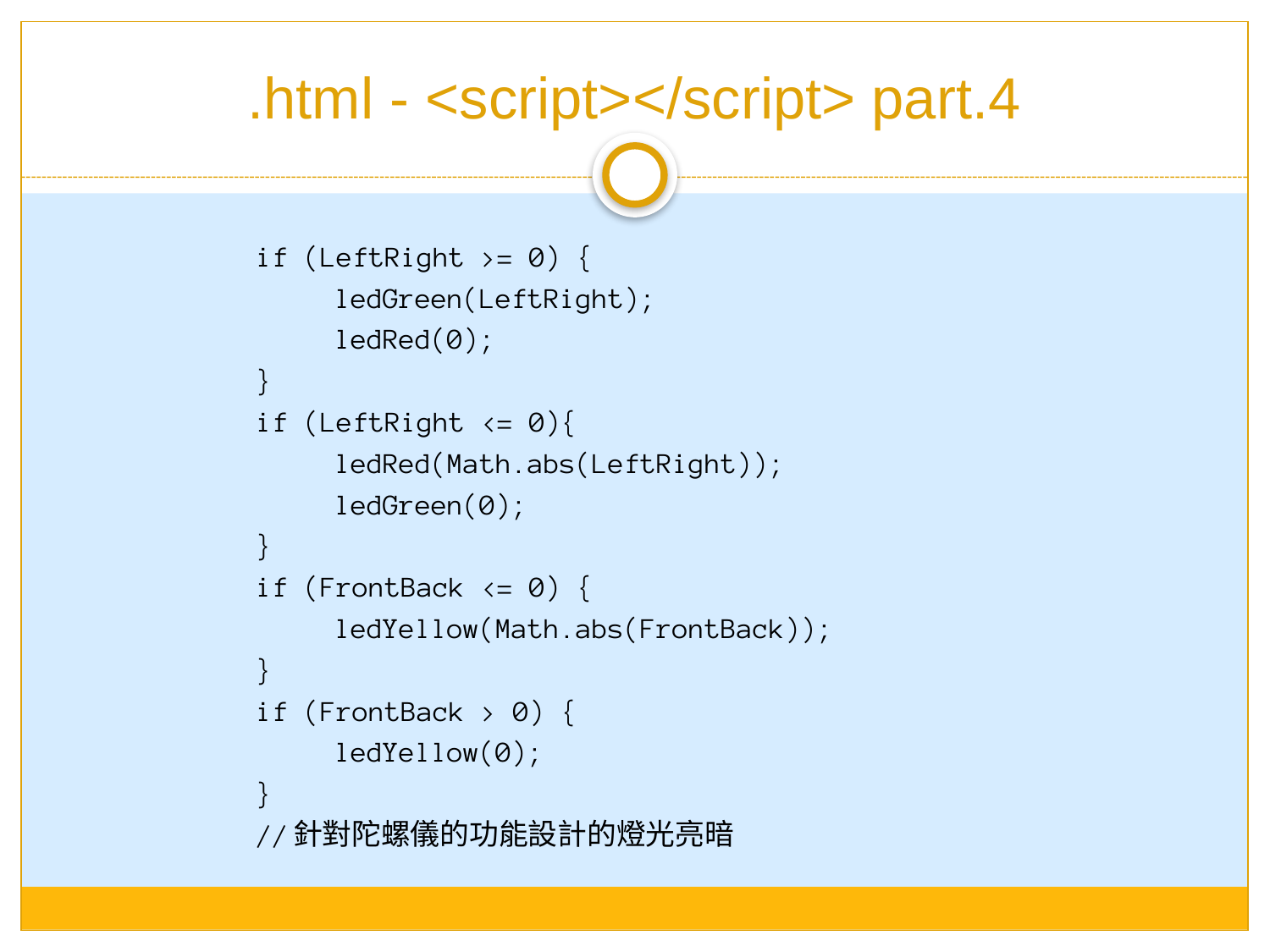

# .html - <script></script> part.4
if (LeftRight >= 0) {
	ledGreen(LeftRight);
	ledRed(0);
}
if (LeftRight <= 0){
	ledRed(Math.abs(LeftRight));
	ledGreen(0);
}
if (FrontBack <= 0) {
	ledYellow(Math.abs(FrontBack));
}
if (FrontBack > 0) {
	ledYellow(0);
}
//針對陀螺儀的功能設計的燈光亮暗